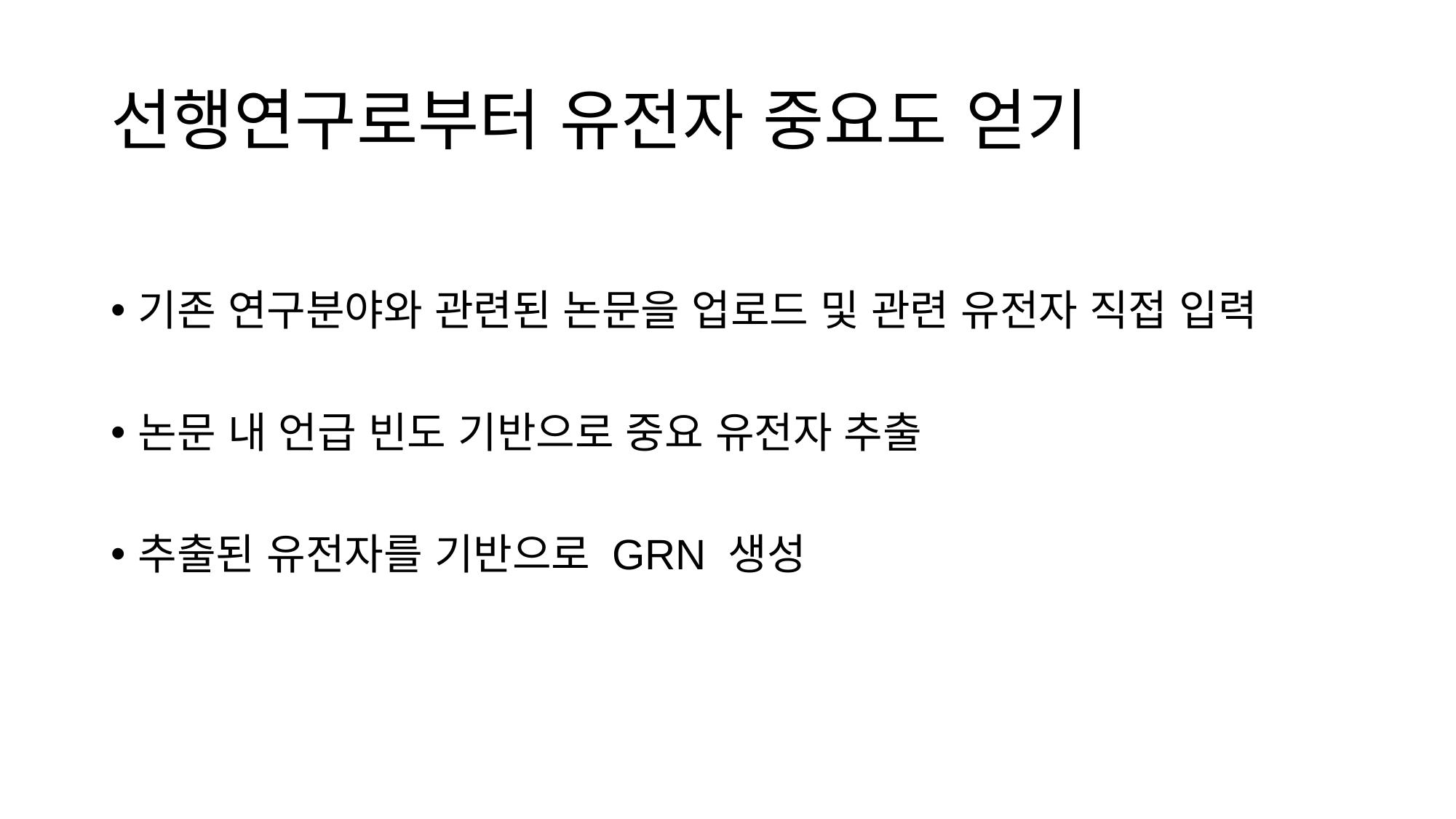

# 선행연구로부터 유전자 중요도 얻기

기존 연구분야와 관련된 논문을 업로드 및 관련 유전자 직접 입력

논문 내 언급 빈도 기반으로 중요 유전자 추출

추출된 유전자를 기반으로 GRN 생성